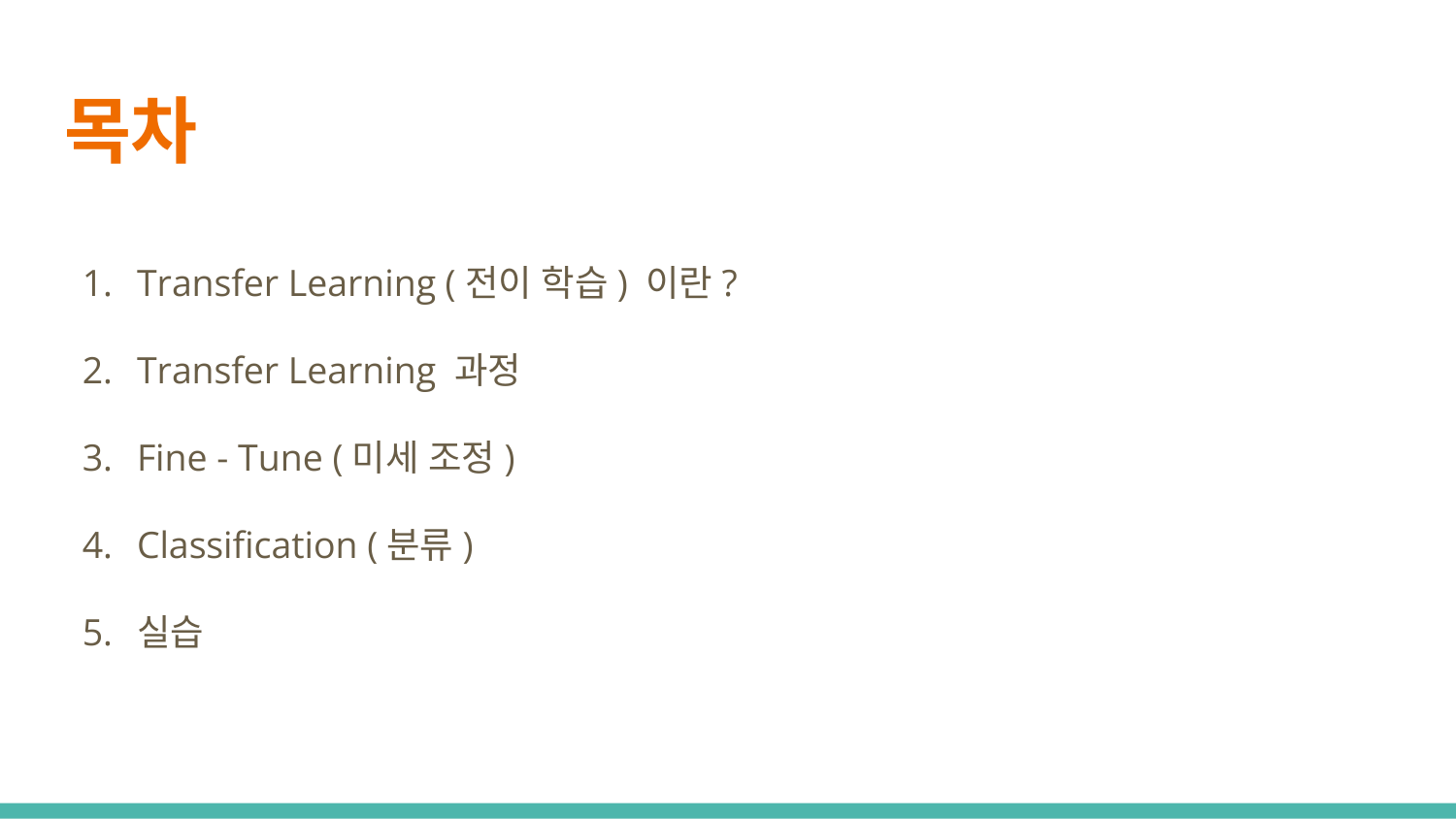

# 목차
Transfer Learning (전이 학습) 이란?
Transfer Learning 과정
Fine - Tune (미세 조정)
Classification (분류)
실습